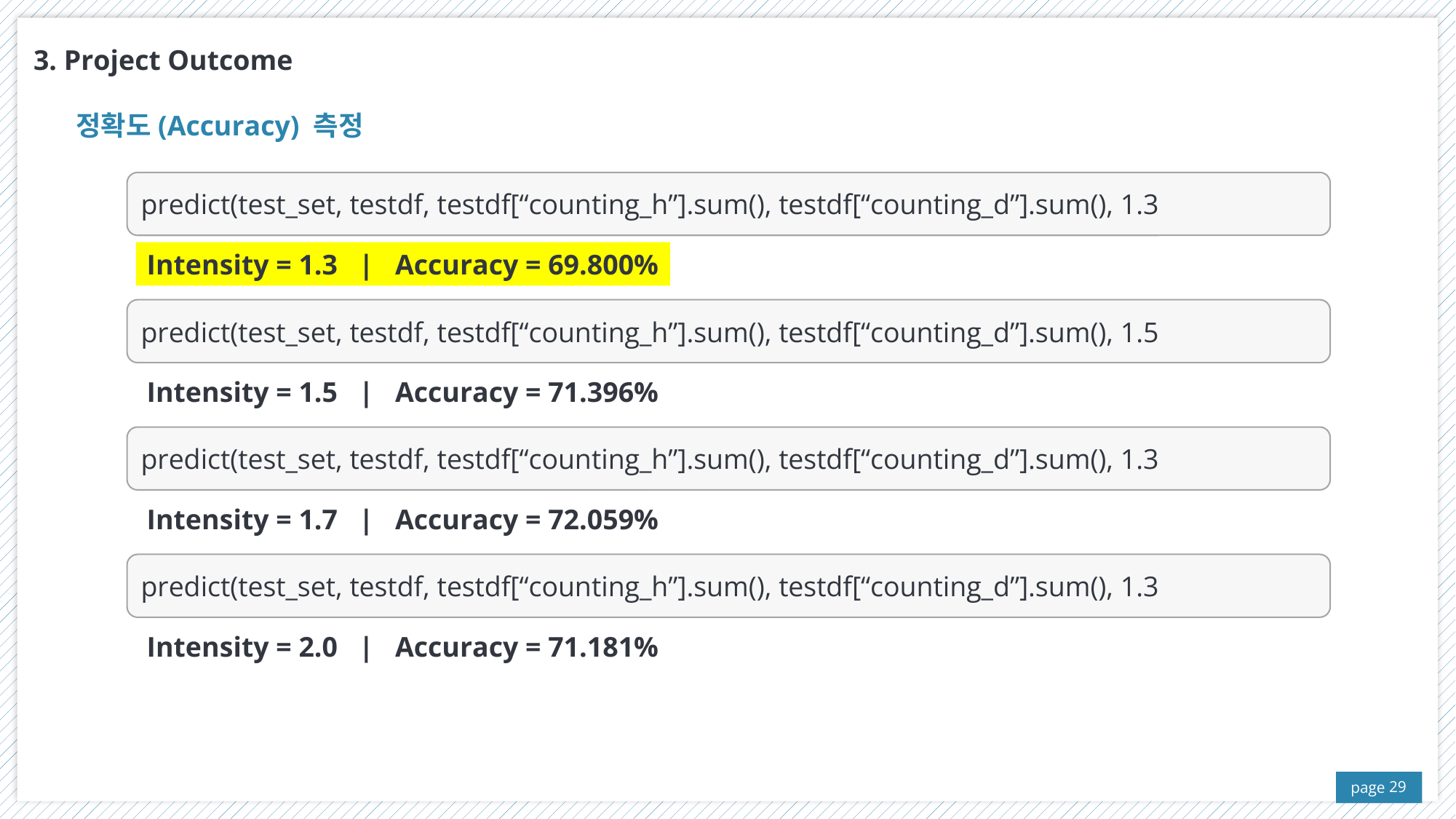

3. Project Outcome
정확도(Accuracy) 측정
predict(test_set, testdf, testdf[“counting_h”].sum(), testdf[“counting_d”].sum(), 1.3
Intensity = 1.3   |   Accuracy = 69.800%
predict(test_set, testdf, testdf[“counting_h”].sum(), testdf[“counting_d”].sum(), 1.5
Intensity = 1.5   |   Accuracy = 71.396%
predict(test_set, testdf, testdf[“counting_h”].sum(), testdf[“counting_d”].sum(), 1.3
Intensity = 1.7   |   Accuracy = 72.059%
predict(test_set, testdf, testdf[“counting_h”].sum(), testdf[“counting_d”].sum(), 1.3
Intensity = 2.0   |   Accuracy = 71.181%
29